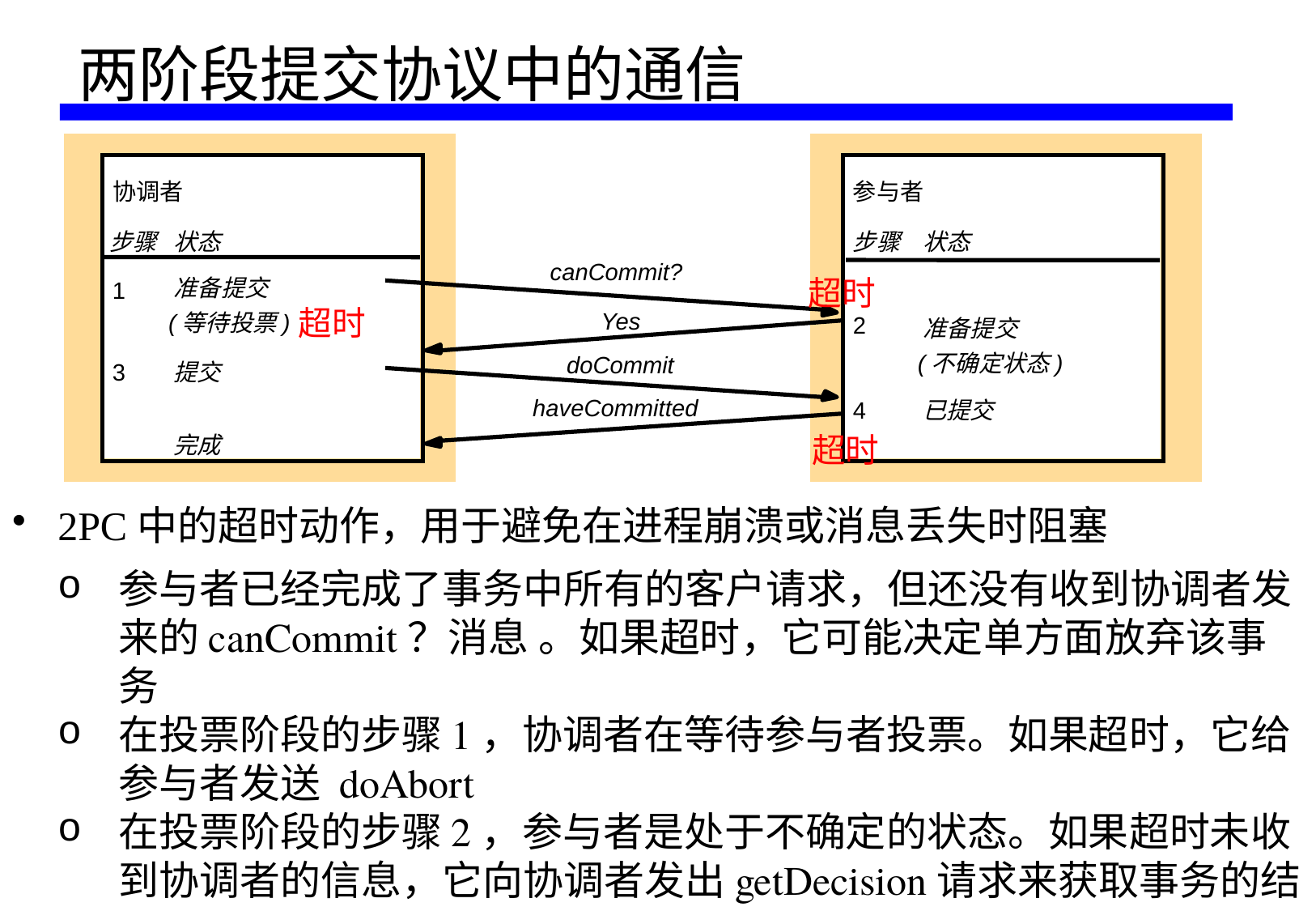

# 两阶段提交协议中的通信

协调者
参与者
步骤
状态
步骤
状态

canCommit?

准备提交
1

Yes

(等待投票)
2
准备提交

(不确定状态)
doCommit
3
提交

haveCommitted
4
已提交

完成

超时
超时
超时
2PC中的超时动作，用于避免在进程崩溃或消息丢失时阻塞
参与者已经完成了事务中所有的客户请求，但还没有收到协调者发来的canCommit？消息 。如果超时，它可能决定单方面放弃该事务
在投票阶段的步骤1，协调者在等待参与者投票。如果超时，它给参与者发送 doAbort
在投票阶段的步骤2，参与者是处于不确定的状态。如果超时未收到协调者的信息，它向协调者发出getDecision请求来获取事务的结果